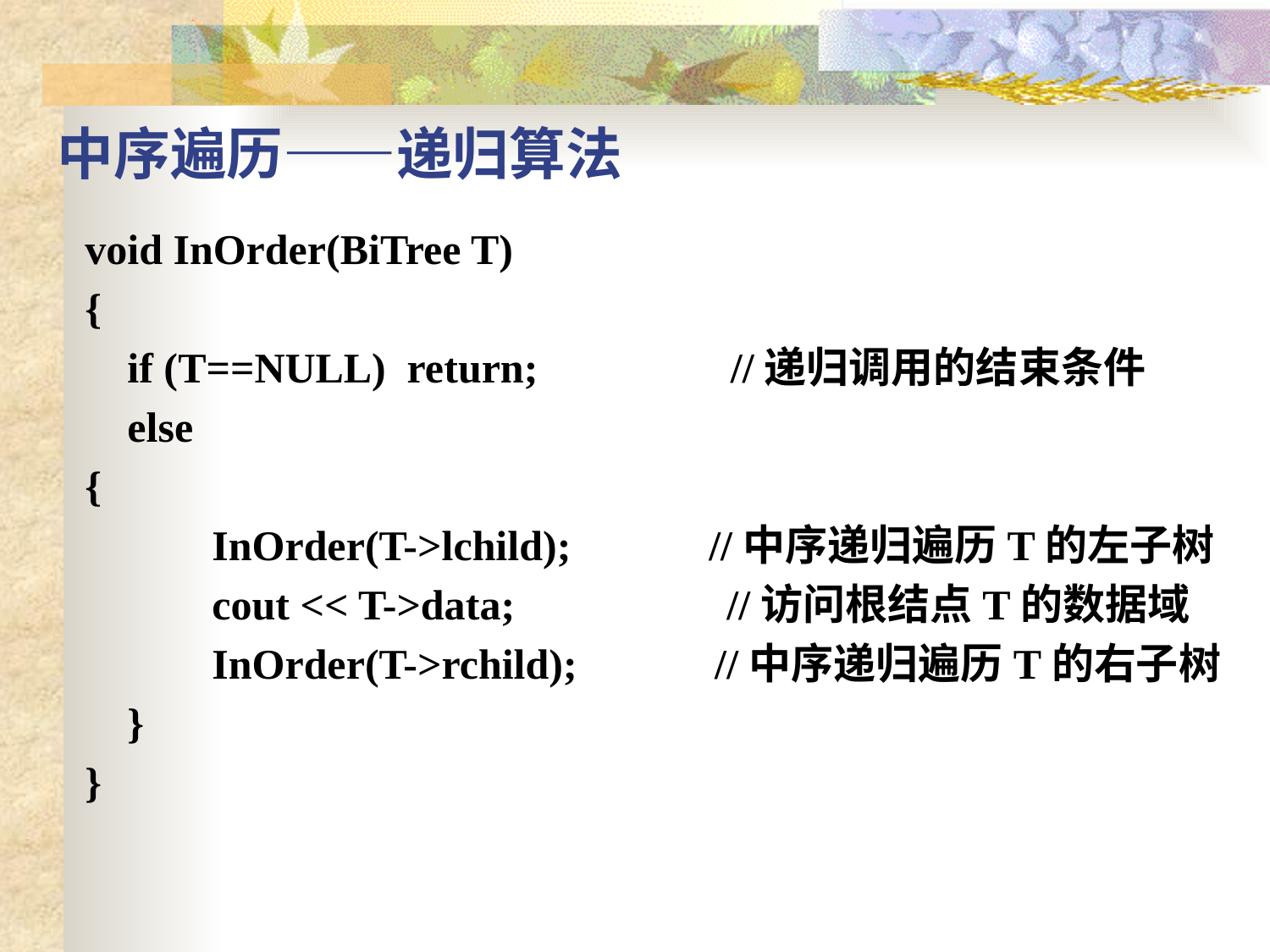

中序遍历——递归算法
void InOrder(BiTree T)
{
    if (T==NULL)  return;             	 //递归调用的结束条件
    else
{
	InOrder(T->lchild);             //中序递归遍历T的左子树
	cout << T->data;                    //访问根结点T的数据域
        	InOrder(T->rchild);             //中序递归遍历T的右子树
    }
}